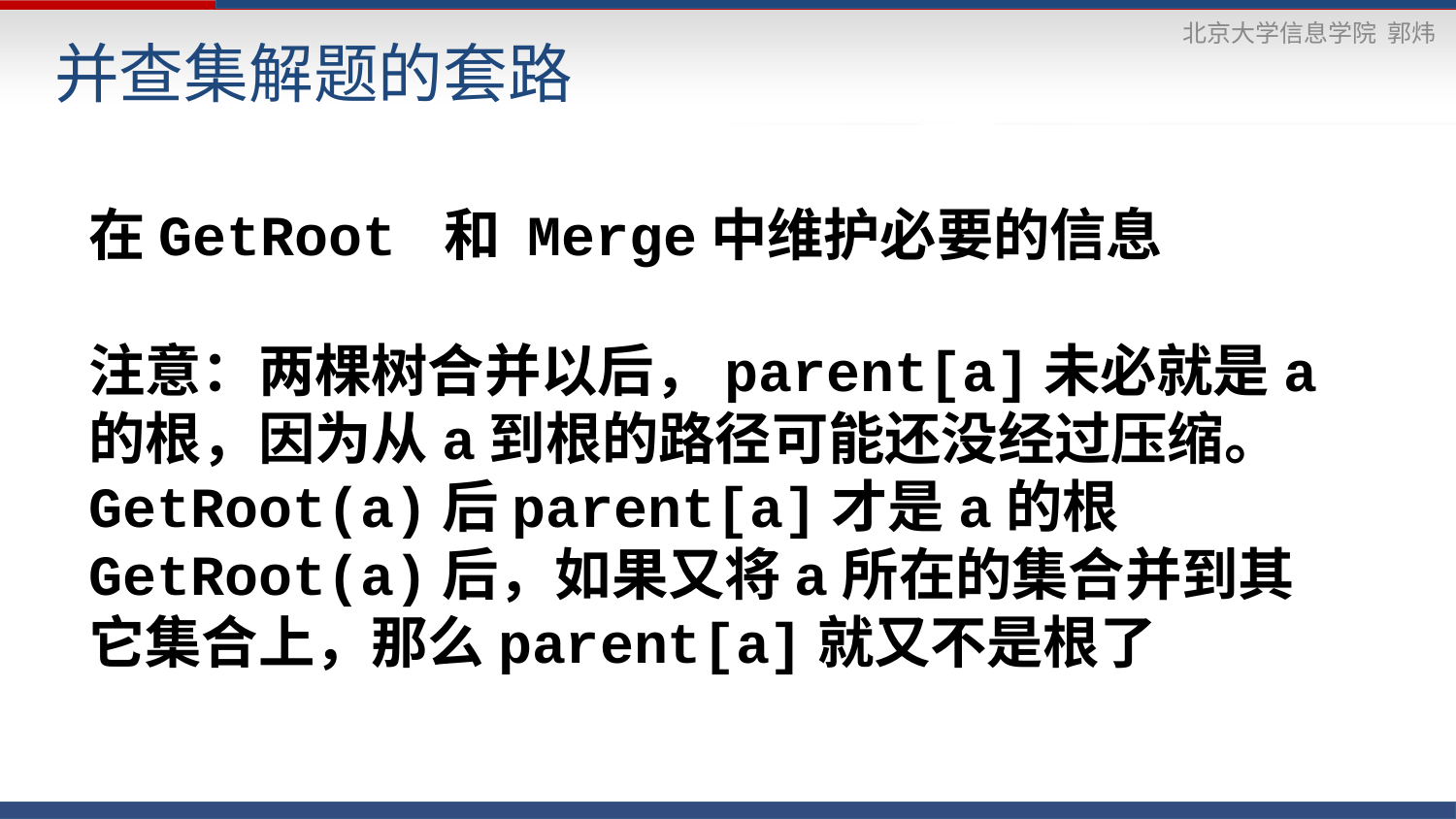

# 并查集解题的套路
在GetRoot 和 Merge中维护必要的信息

注意：两棵树合并以后，parent[a]未必就是a的根，因为从a到根的路径可能还没经过压缩。 GetRoot(a)后parent[a]才是a的根
GetRoot(a)后，如果又将a所在的集合并到其它集合上，那么parent[a]就又不是根了